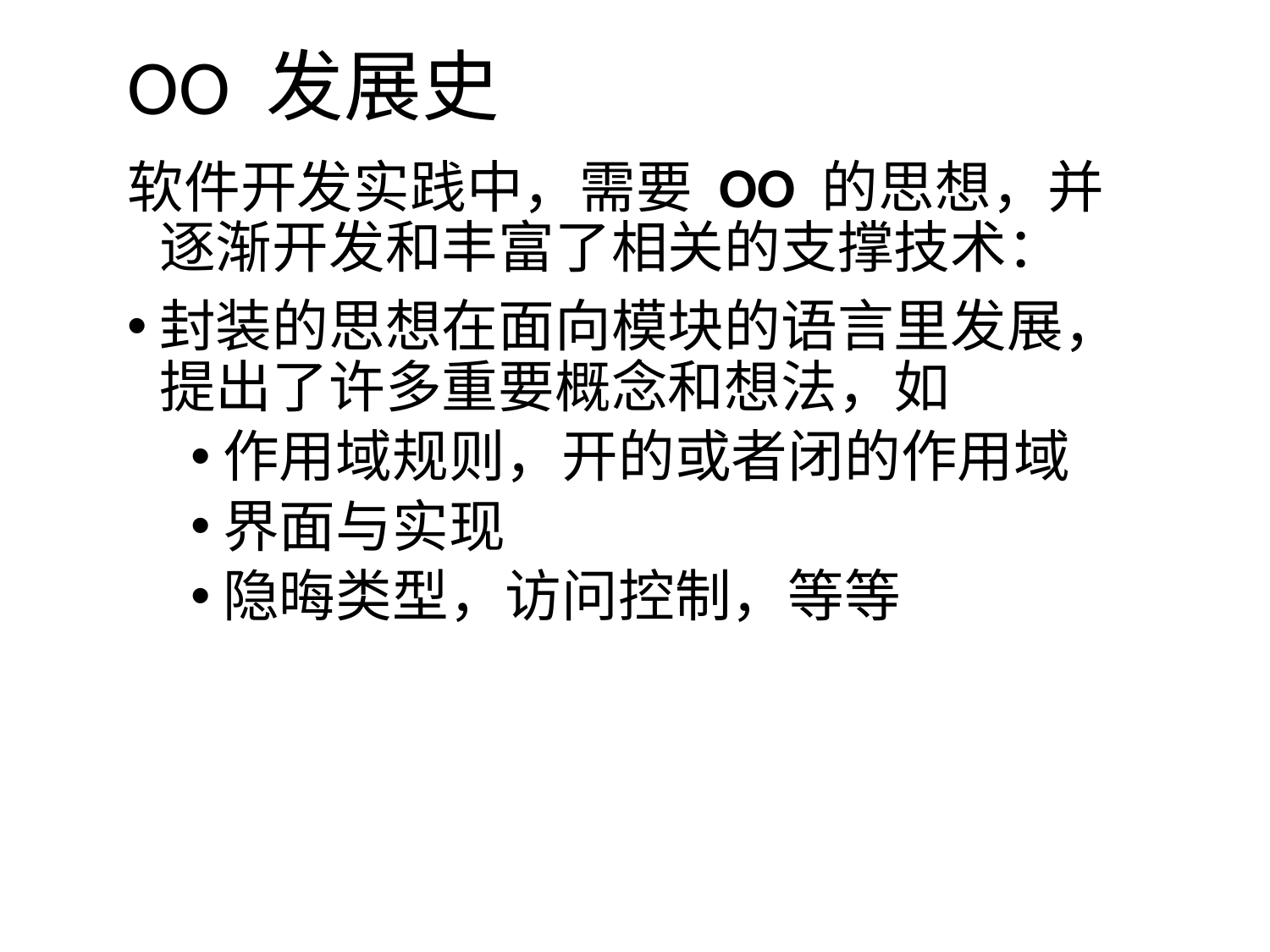

OO 发展史
软件开发实践中，需要 OO 的思想，并逐渐开发和丰富了相关的支撑技术：
封装的思想在面向模块的语言里发展，提出了许多重要概念和想法，如
作用域规则，开的或者闭的作用域
界面与实现
隐晦类型，访问控制，等等